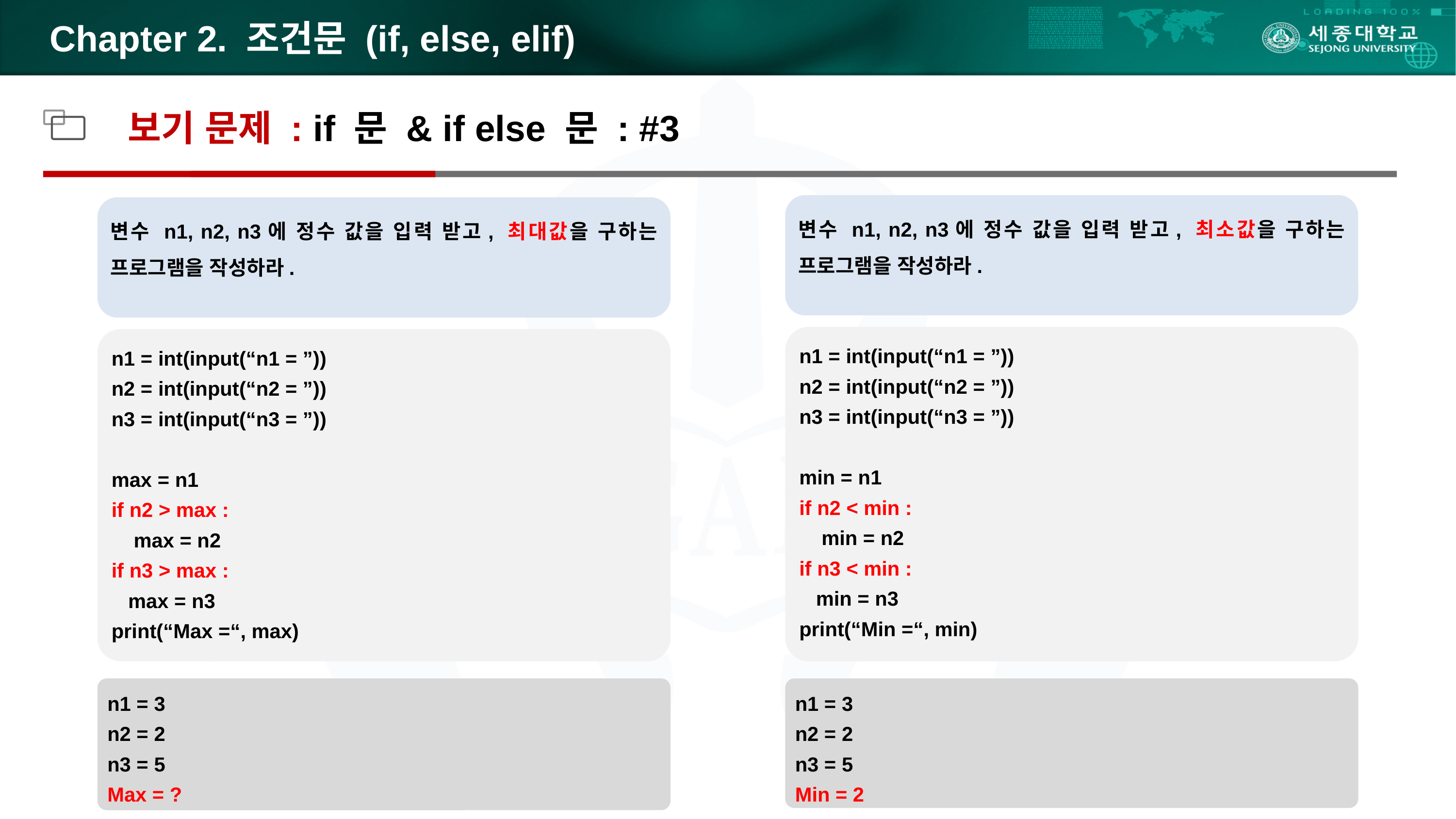

# Chapter 2. 조건문 (if, else, elif)
보기 문제 : if 문 & if else 문 : #3
변수 n1, n2, n3에 정수 값을 입력 받고, 최소값을 구하는 프로그램을 작성하라.
변수 n1, n2, n3에 정수 값을 입력 받고, 최대값을 구하는 프로그램을 작성하라.
n1 = int(input(“n1 = ”))
n2 = int(input(“n2 = ”))
n3 = int(input(“n3 = ”))

min = n1
if n2 < min :
    min = n2
if n3 < min :
   min = n3
print(“Min =“, min)
n1 = 3
n2 = 2
n3 = 5
Min = 2
n1 = int(input(“n1 = ”))
n2 = int(input(“n2 = ”))
n3 = int(input(“n3 = ”))

max = n1
if n2 > max :
    max = n2
if n3 > max :
   max = n3
print(“Max =“, max)
n1 = 3
n2 = 2
n3 = 5
Max = ?